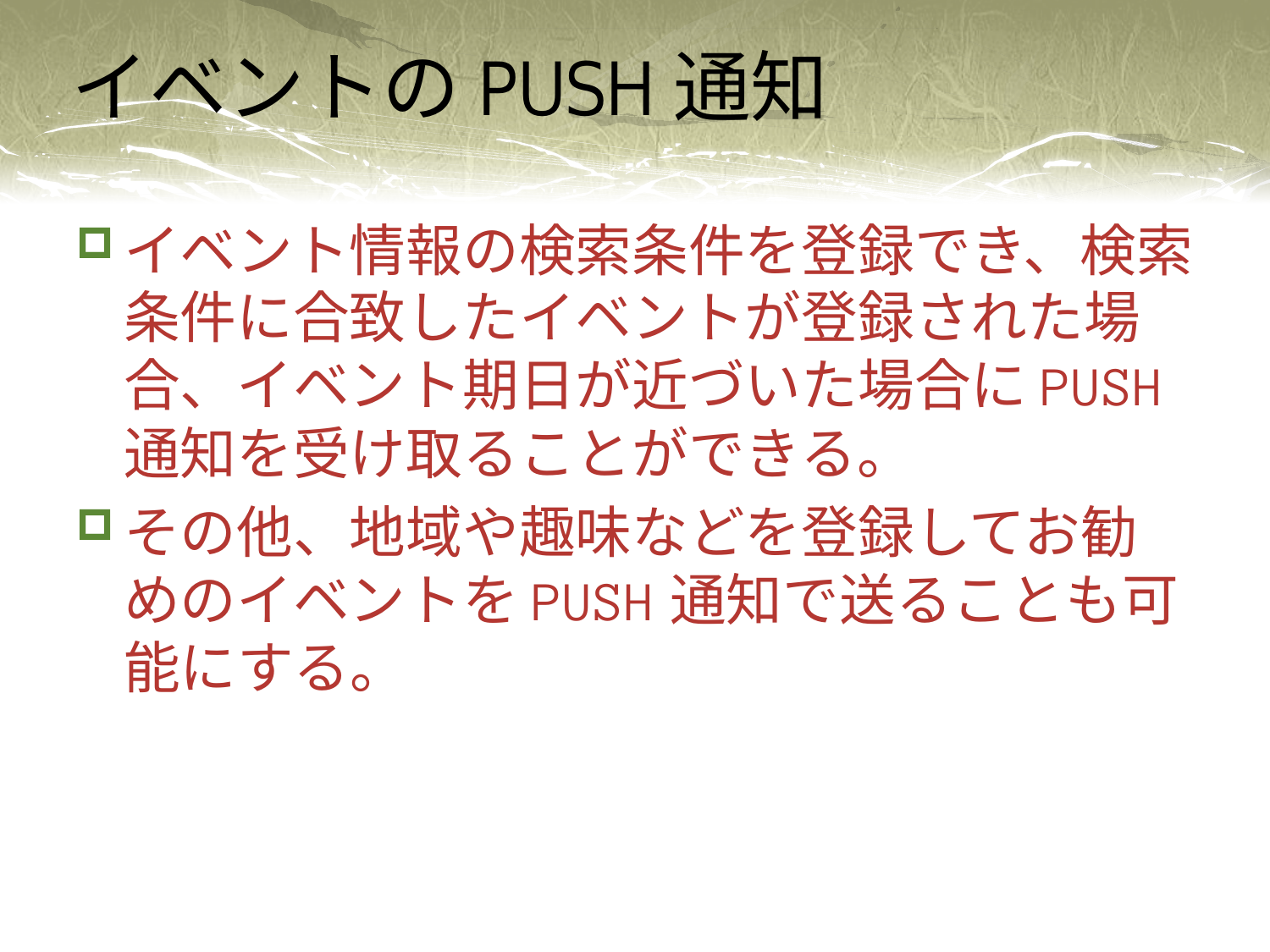

# イベントのPUSH通知
イベント情報の検索条件を登録でき、検索条件に合致したイベントが登録された場合、イベント期日が近づいた場合にPUSH通知を受け取ることができる。
その他、地域や趣味などを登録してお勧めのイベントをPUSH通知で送ることも可能にする。